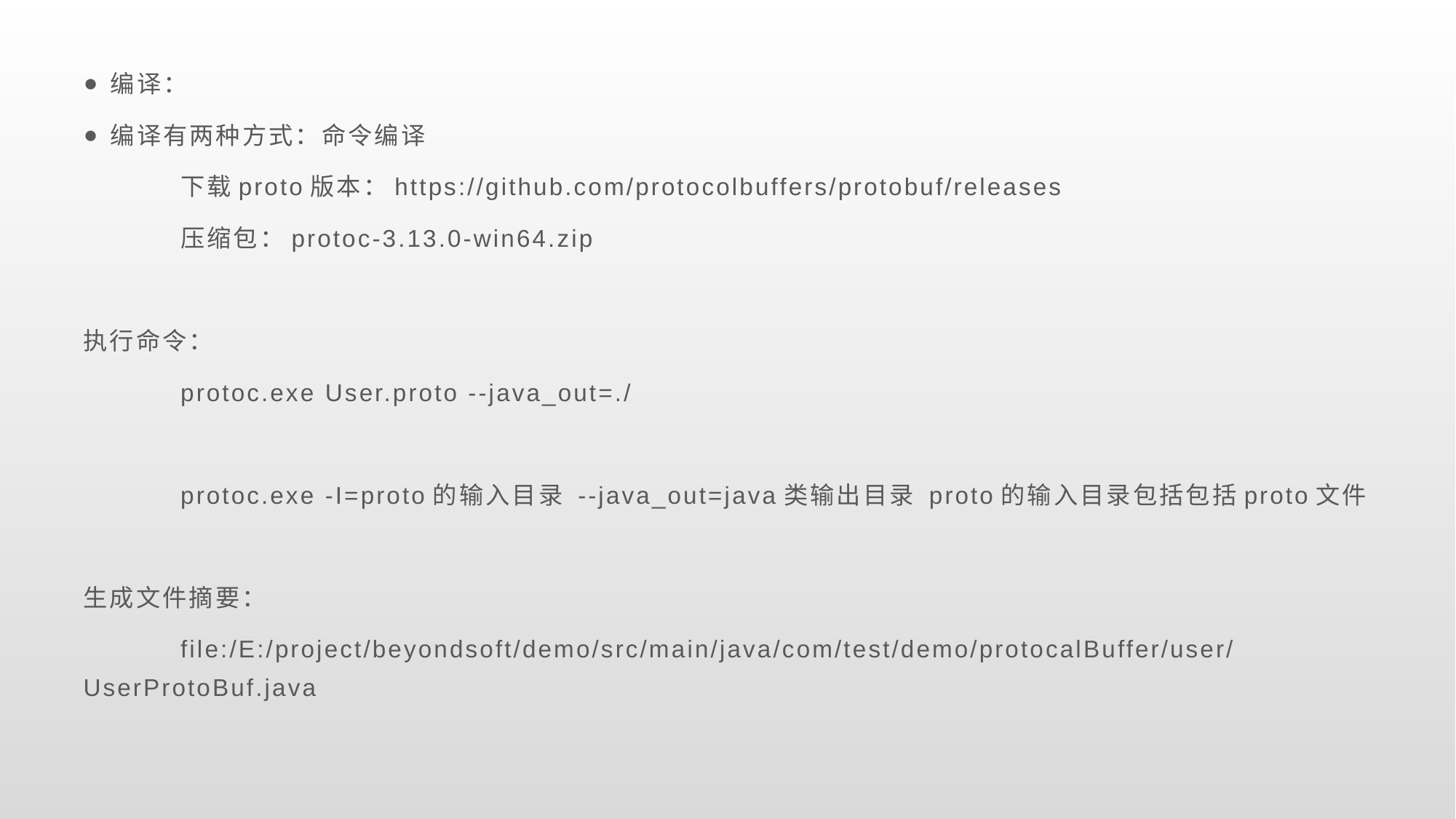

编译：
编译有两种方式：命令编译
	下载proto版本：https://github.com/protocolbuffers/protobuf/releases
	压缩包：protoc-3.13.0-win64.zip

执行命令：
	protoc.exe User.proto --java_out=./

 	protoc.exe -I=proto的输入目录 --java_out=java类输出目录 proto的输入目录包括包括proto文件

生成文件摘要：
	file:/E:/project/beyondsoft/demo/src/main/java/com/test/demo/protocalBuffer/user/UserProtoBuf.java